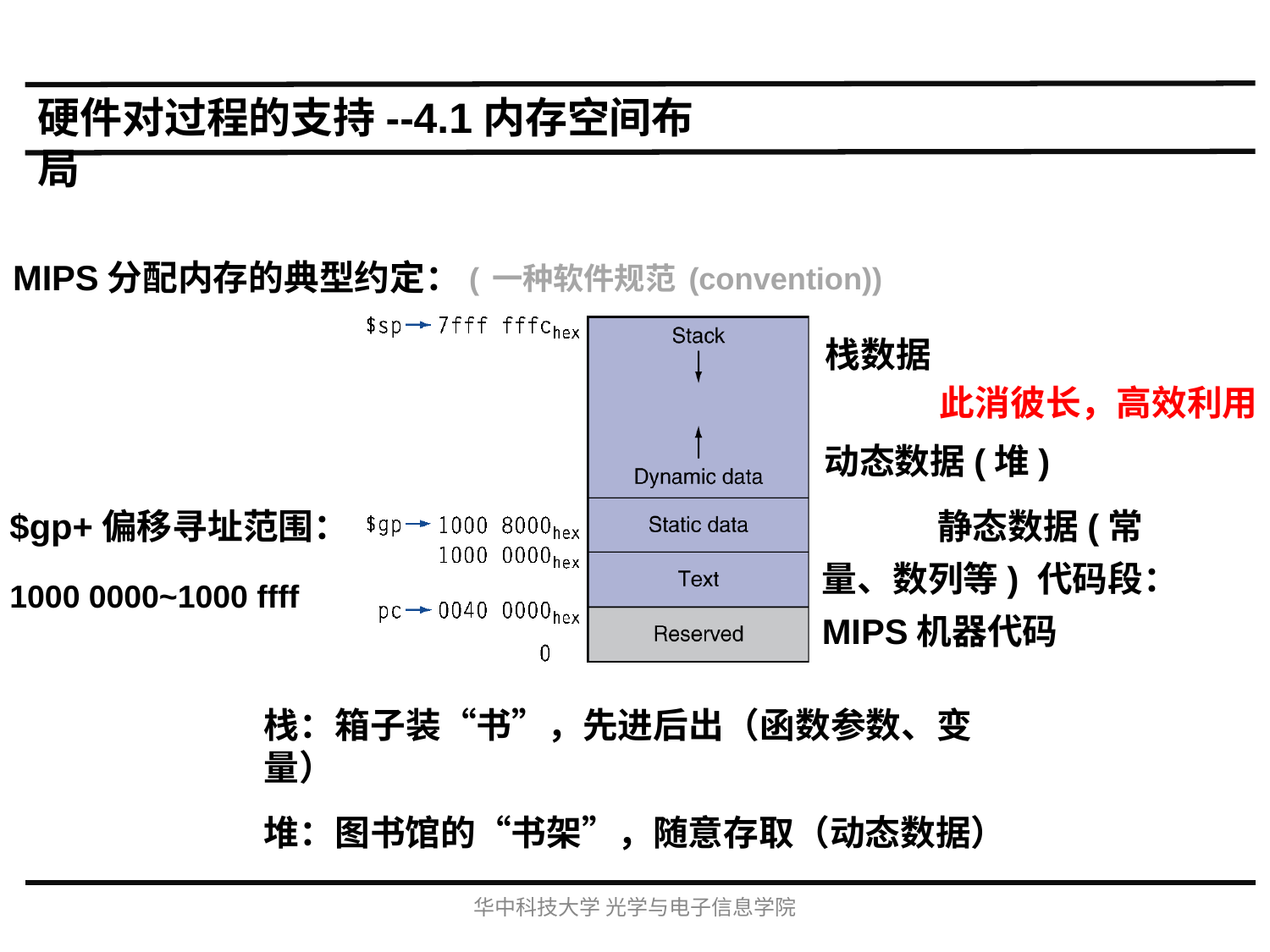

# 硬件对过程的支持--4.1内存空间布局
MIPS分配内存的典型约定：(一种软件规范(convention))

栈数据

此消彼长，高效利用 动态数据(堆)
静态数据(常量、数列等) 代码段：MIPS机器代码
$gp+偏移寻址范围：
1000 0000~1000 ffff
栈：箱子装“书”，先进后出（函数参数、变量）
堆：图书馆的“书架”，随意存取（动态数据）
华中科技大学光学与电子信息学院